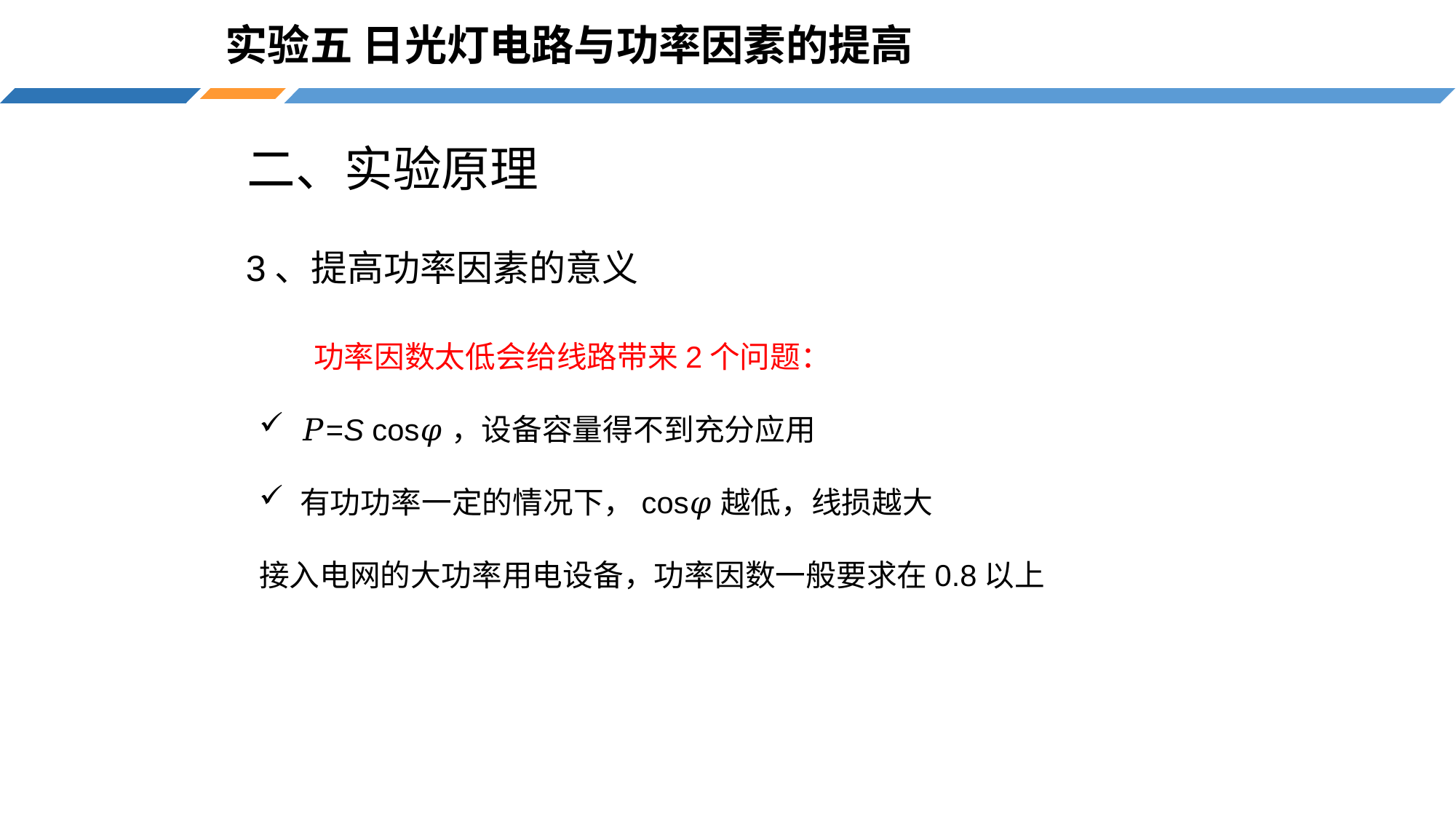

# 实验五 日光灯电路与功率因素的提高
二、实验原理
3、提高功率因素的意义
功率因数太低会给线路带来2个问题：
𝑃=S cos⁡𝜑，设备容量得不到充分应用
有功功率一定的情况下，cos⁡𝜑越低，线损越大
接入电网的大功率用电设备，功率因数一般要求在0.8以上